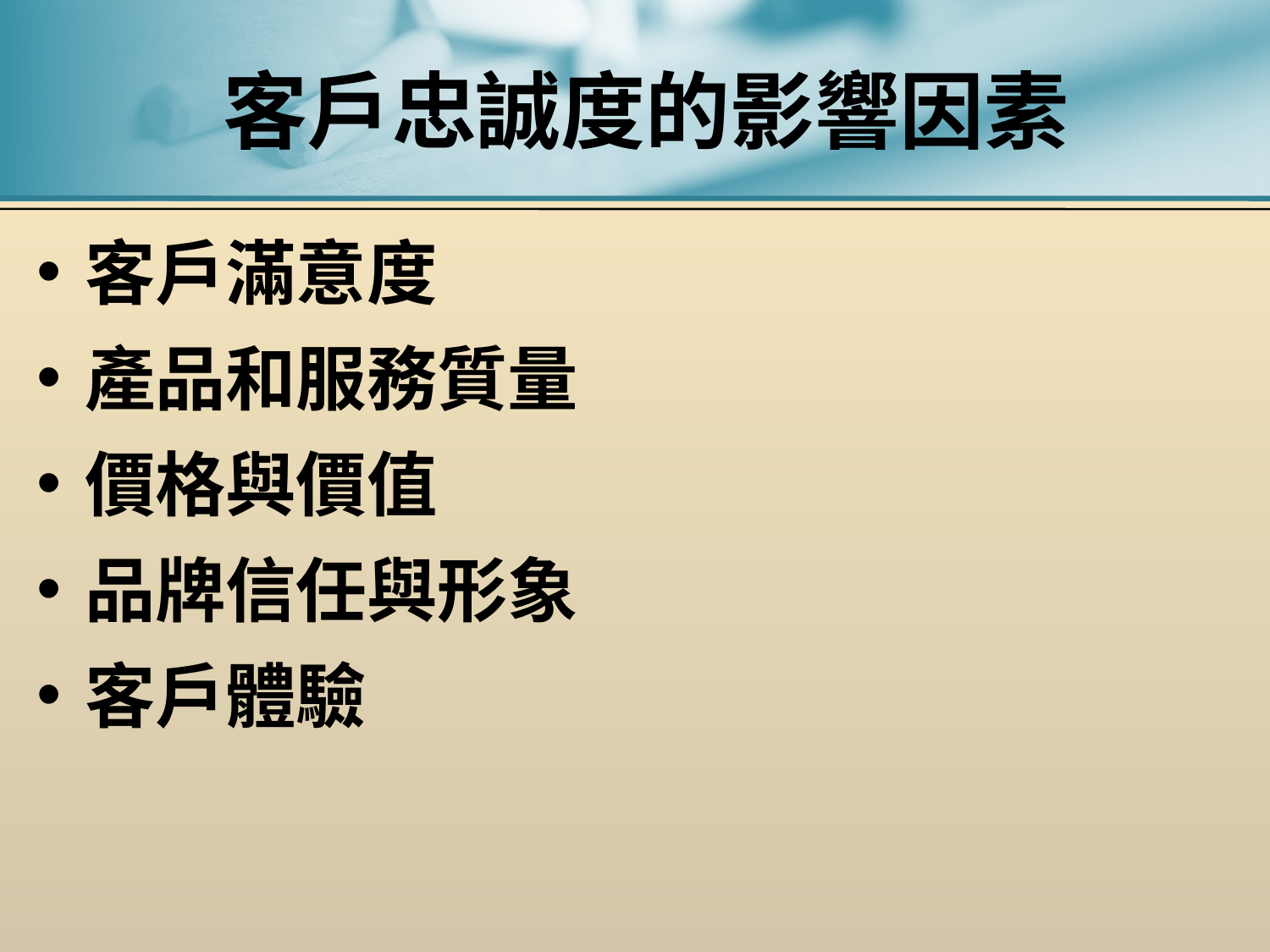

# 客戶忠誠度的影響因素
客戶滿意度
產品和服務質量
價格與價值
品牌信任與形象
客戶體驗